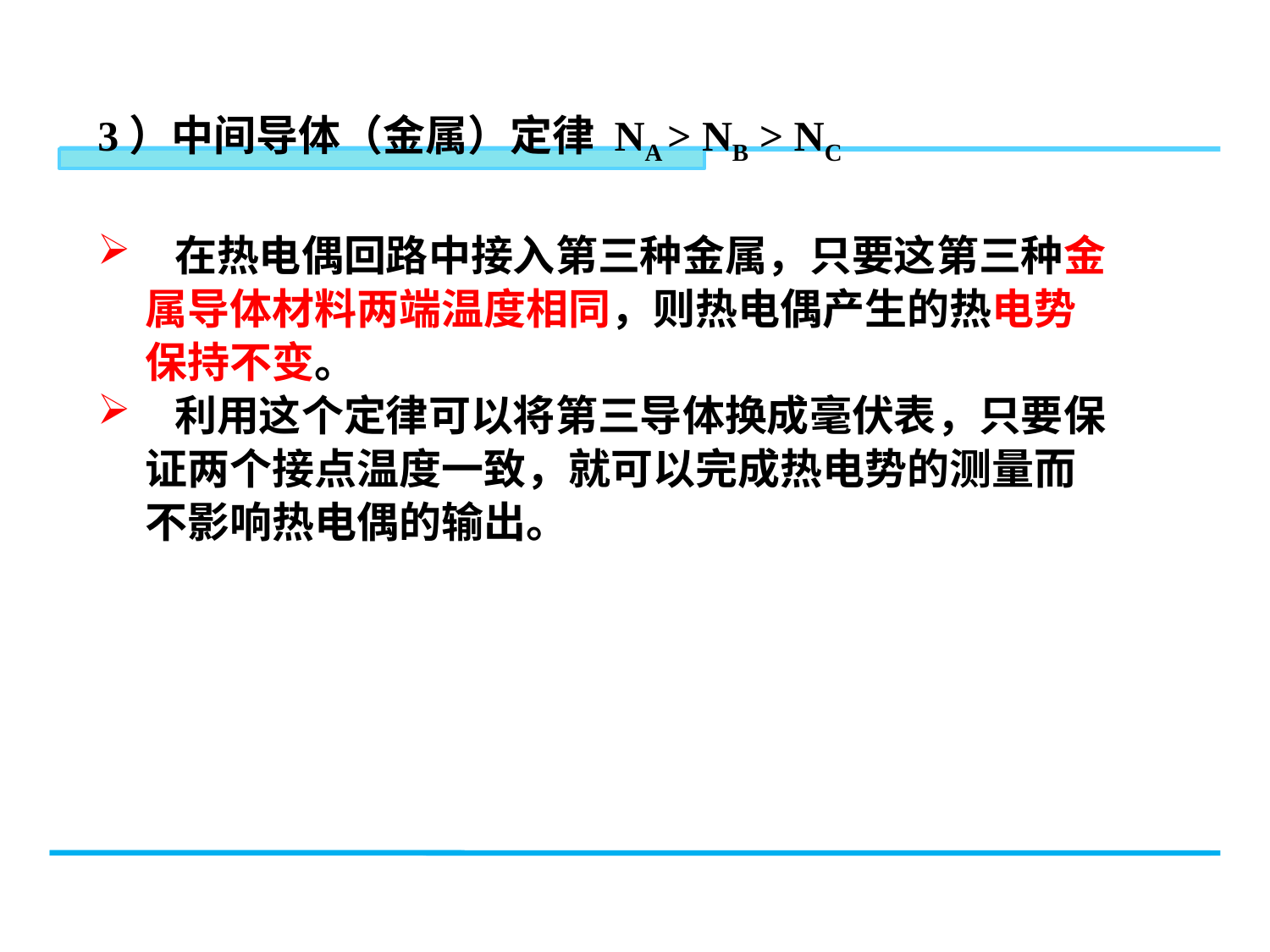

3）中间导体（金属）定律 NA > NB > NC

  在热电偶回路中接入第三种金属，只要这第三种金属导体材料两端温度相同，则热电偶产生的热电势保持不变。
  利用这个定律可以将第三导体换成毫伏表，只要保证两个接点温度一致，就可以完成热电势的测量而不影响热电偶的输出。